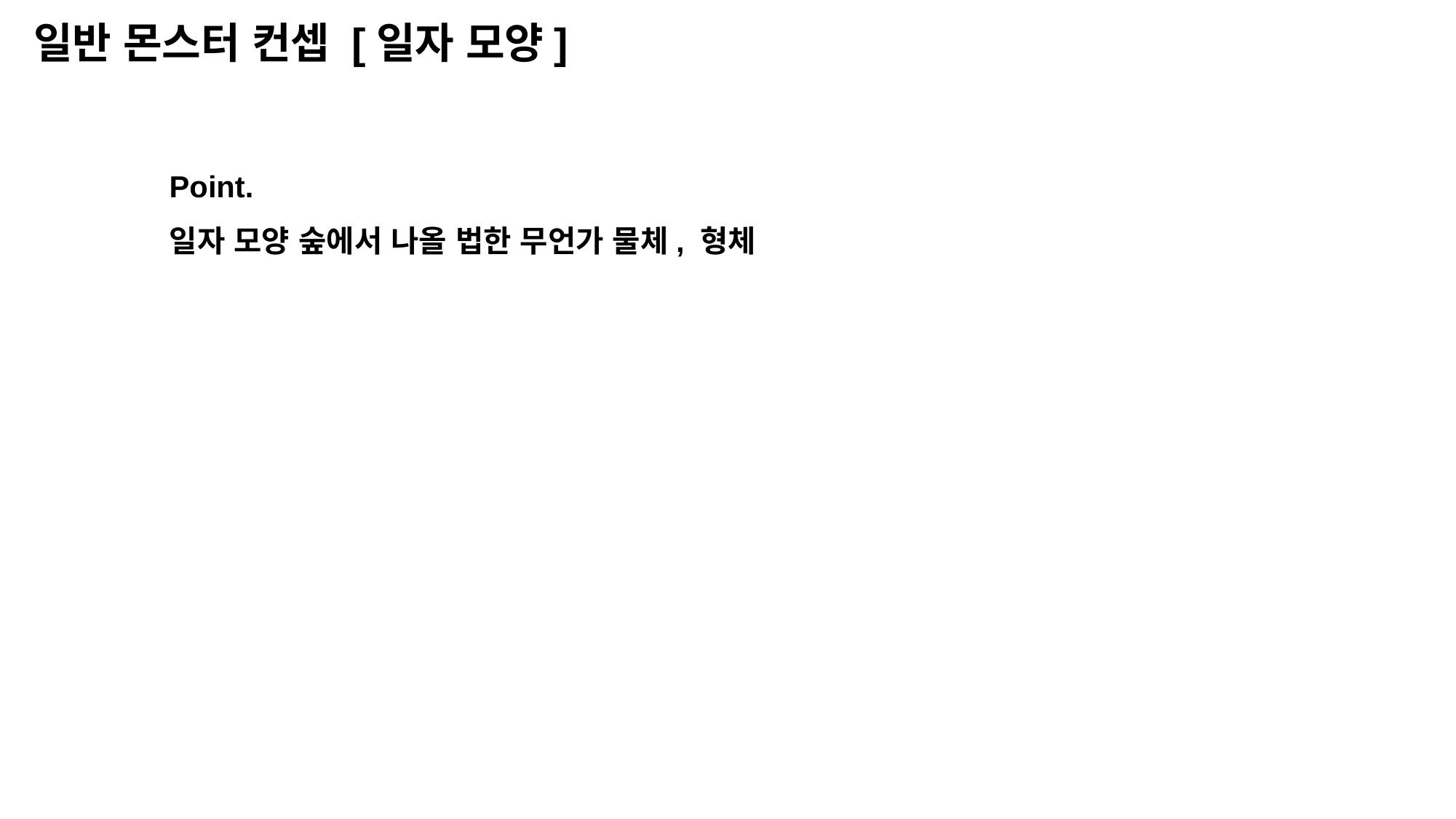

일반 몬스터 컨셉 [일자 모양]
Point.
일자 모양 숲에서 나올 법한 무언가 물체, 형체